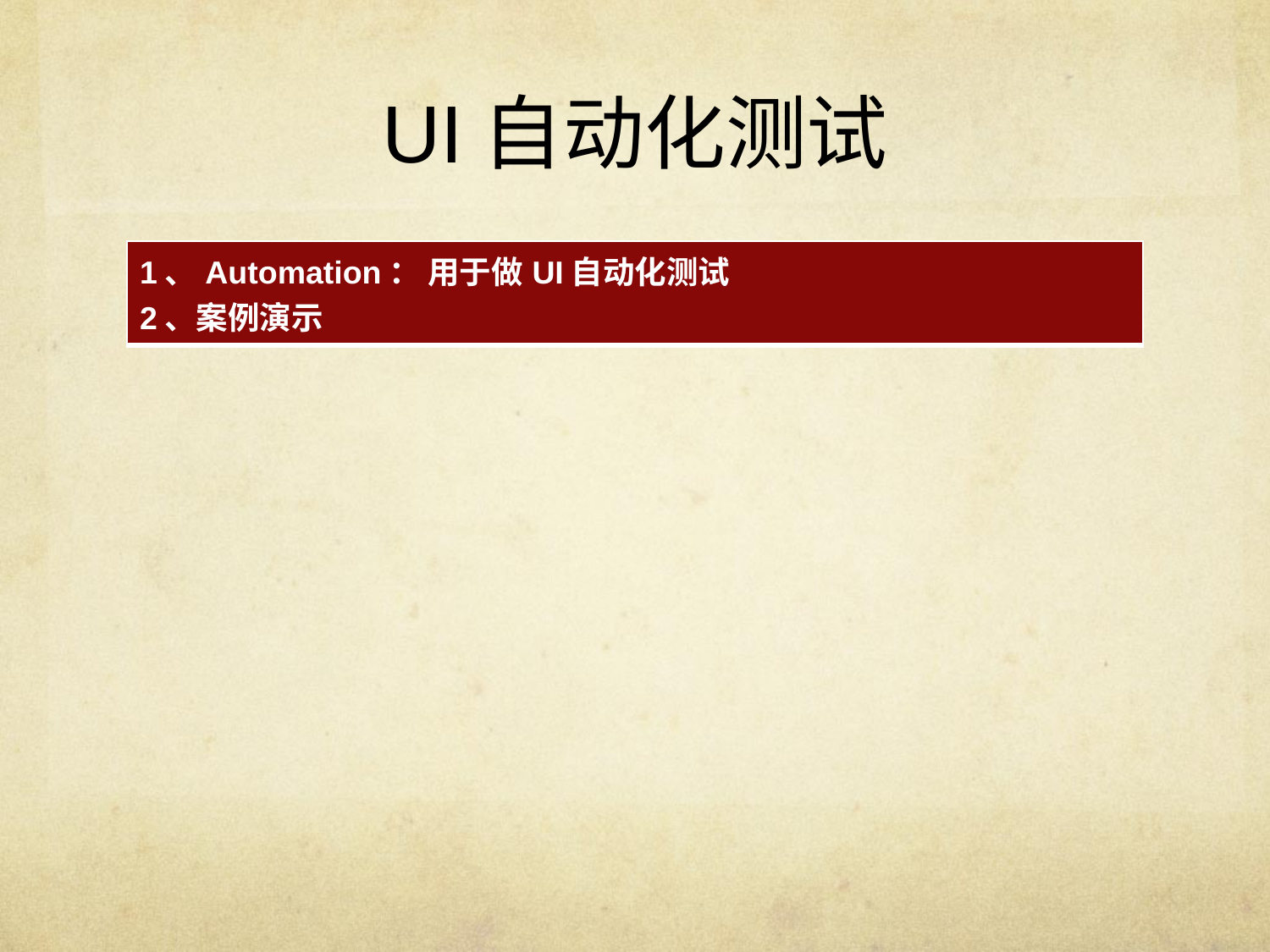

# UI自动化测试
| 1、Automation： 用于做UI自动化测试 2、案例演示 |
| --- |